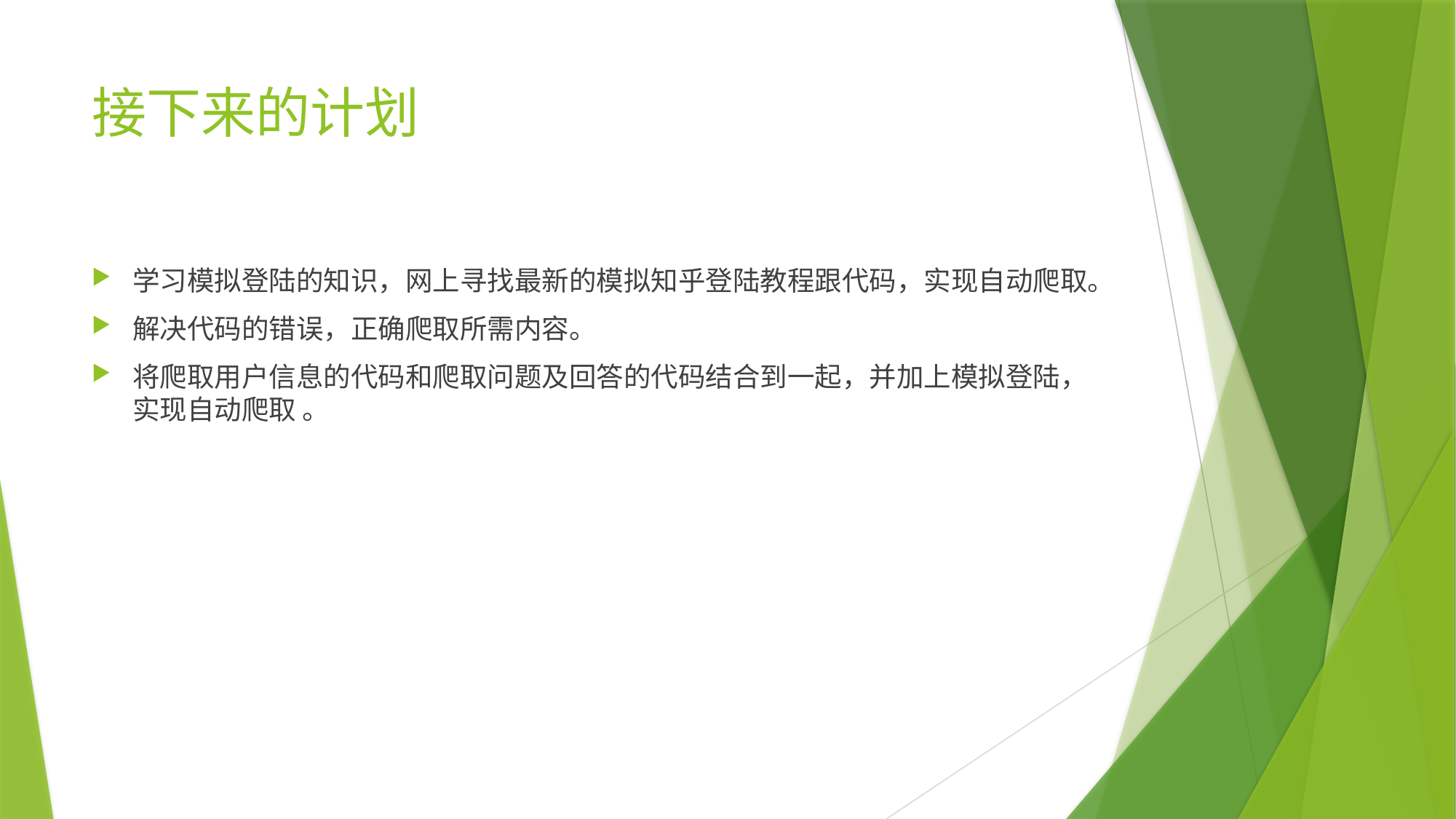

# 接下来的计划
学习模拟登陆的知识，网上寻找最新的模拟知乎登陆教程跟代码，实现自动爬取。
解决代码的错误，正确爬取所需内容。
将爬取用户信息的代码和爬取问题及回答的代码结合到一起，并加上模拟登陆，实现自动爬取 。